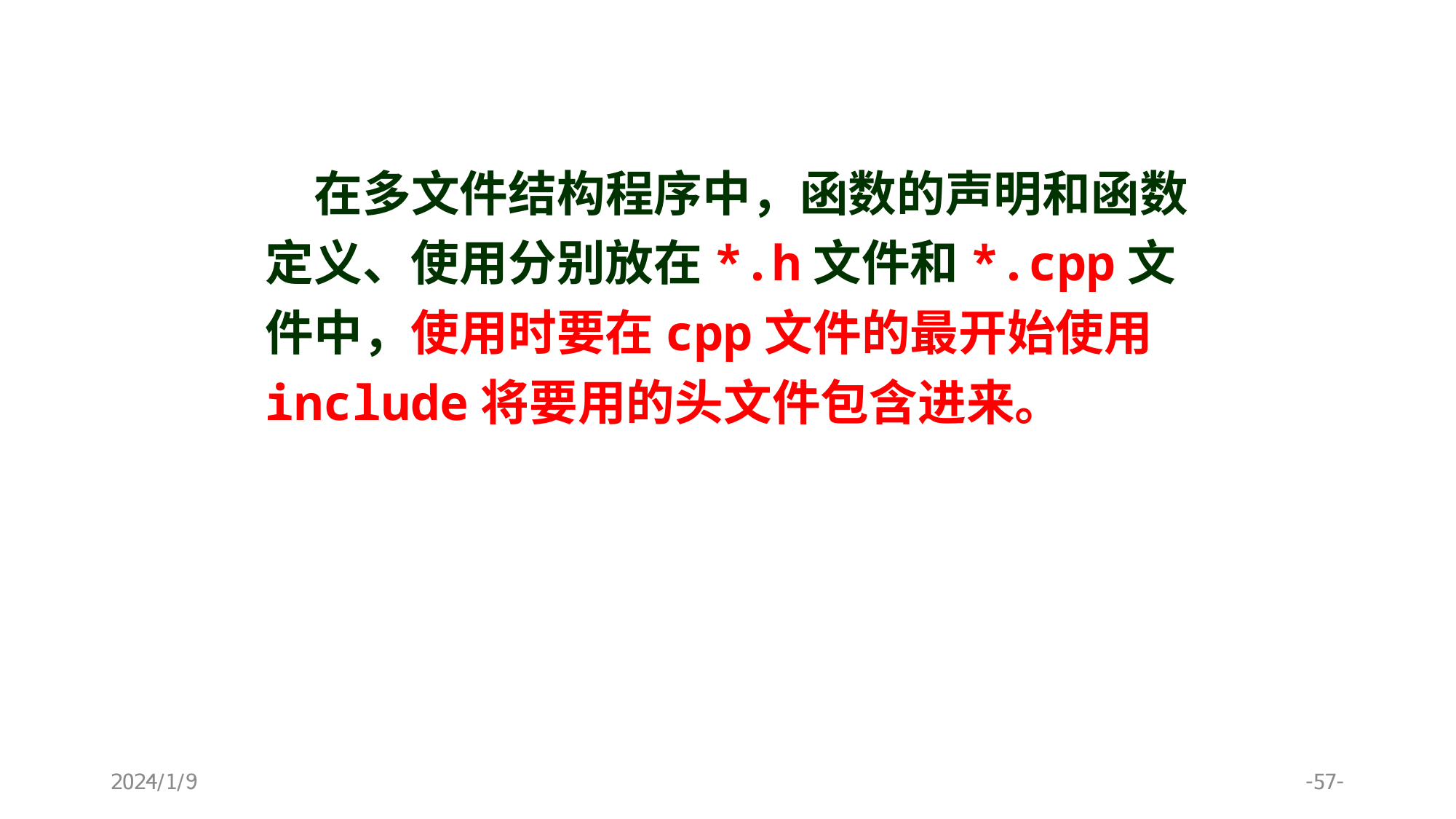

在多文件结构程序中，函数的声明和函数定义、使用分别放在*.h文件和*.cpp文件中，使用时要在cpp文件的最开始使用include将要用的头文件包含进来。
2024/1/9
-57-